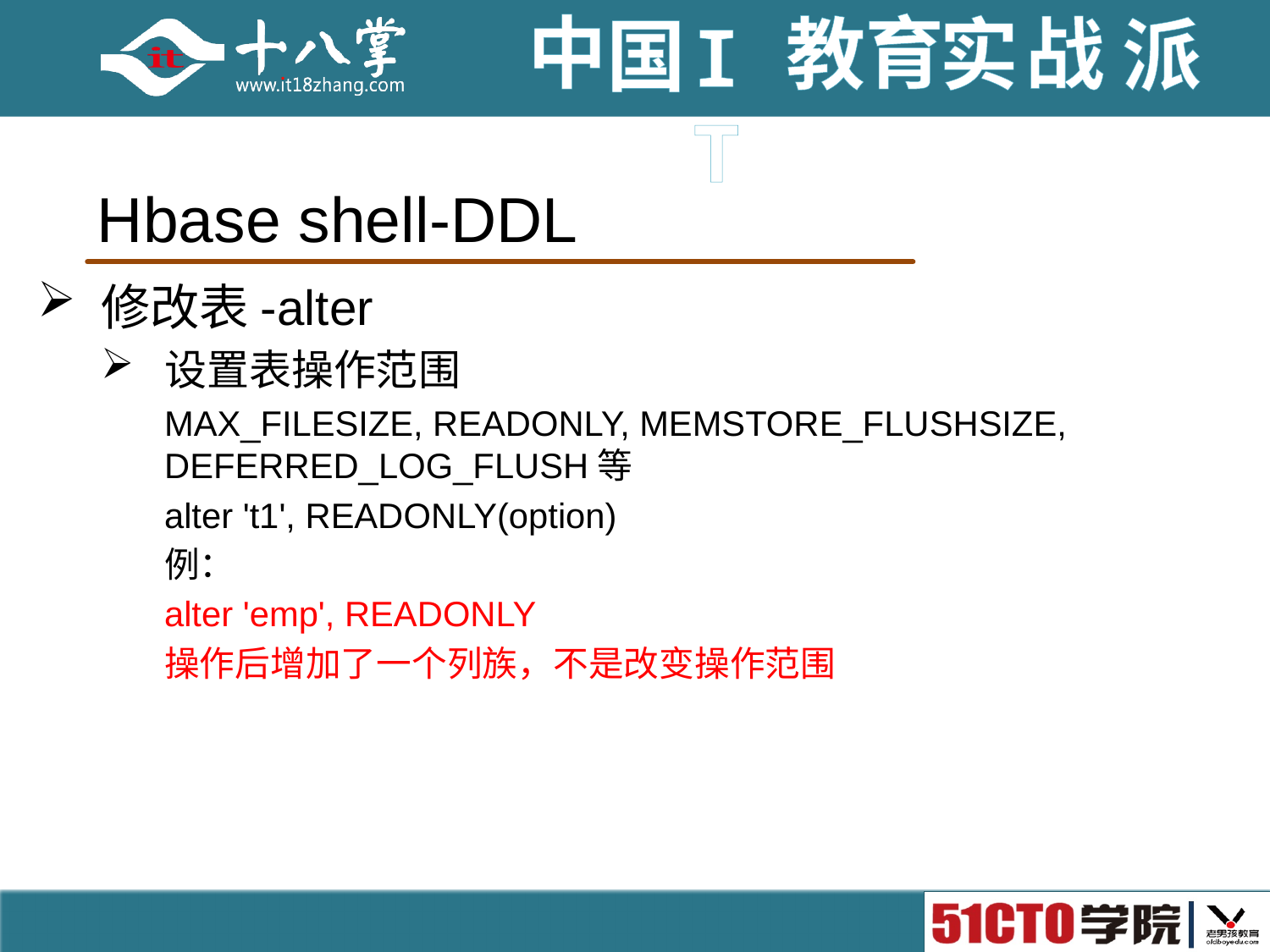

# Hbase shell-DDL
修改表-alter
设置表操作范围
MAX_FILESIZE, READONLY, MEMSTORE_FLUSHSIZE, DEFERRED_LOG_FLUSH等
alter 't1', READONLY(option)
例：
alter 'emp', READONLY
操作后增加了一个列族，不是改变操作范围